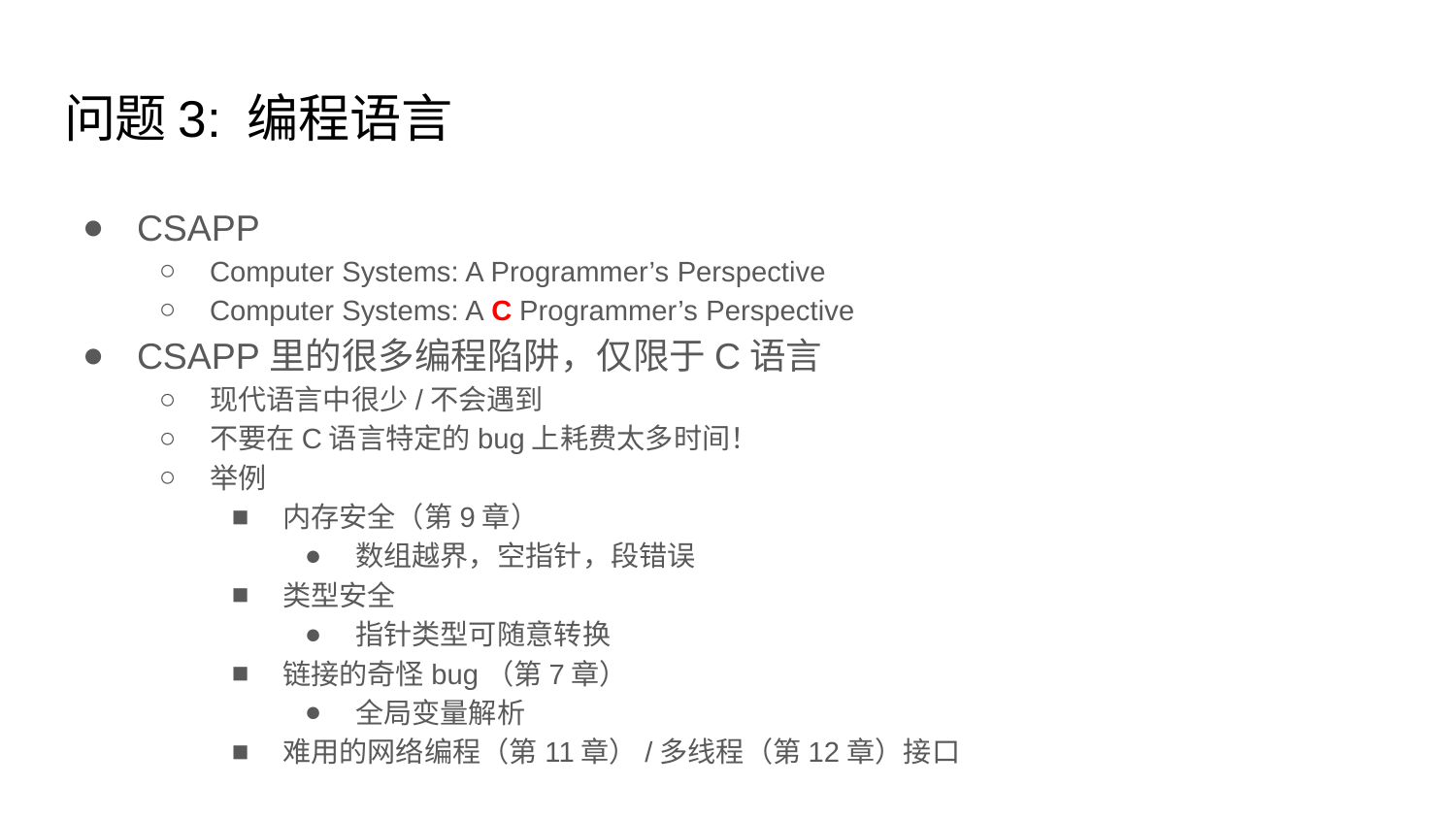

# 问题3: 编程语言
CSAPP
Computer Systems: A Programmer’s Perspective
Computer Systems: A C Programmer’s Perspective
CSAPP里的很多编程陷阱，仅限于C语言
现代语言中很少/不会遇到
不要在C语言特定的bug上耗费太多时间！
举例
内存安全（第9章）
数组越界，空指针，段错误
类型安全
指针类型可随意转换
链接的奇怪bug（第7章）
全局变量解析
难用的网络编程（第11章）/多线程（第12章）接口